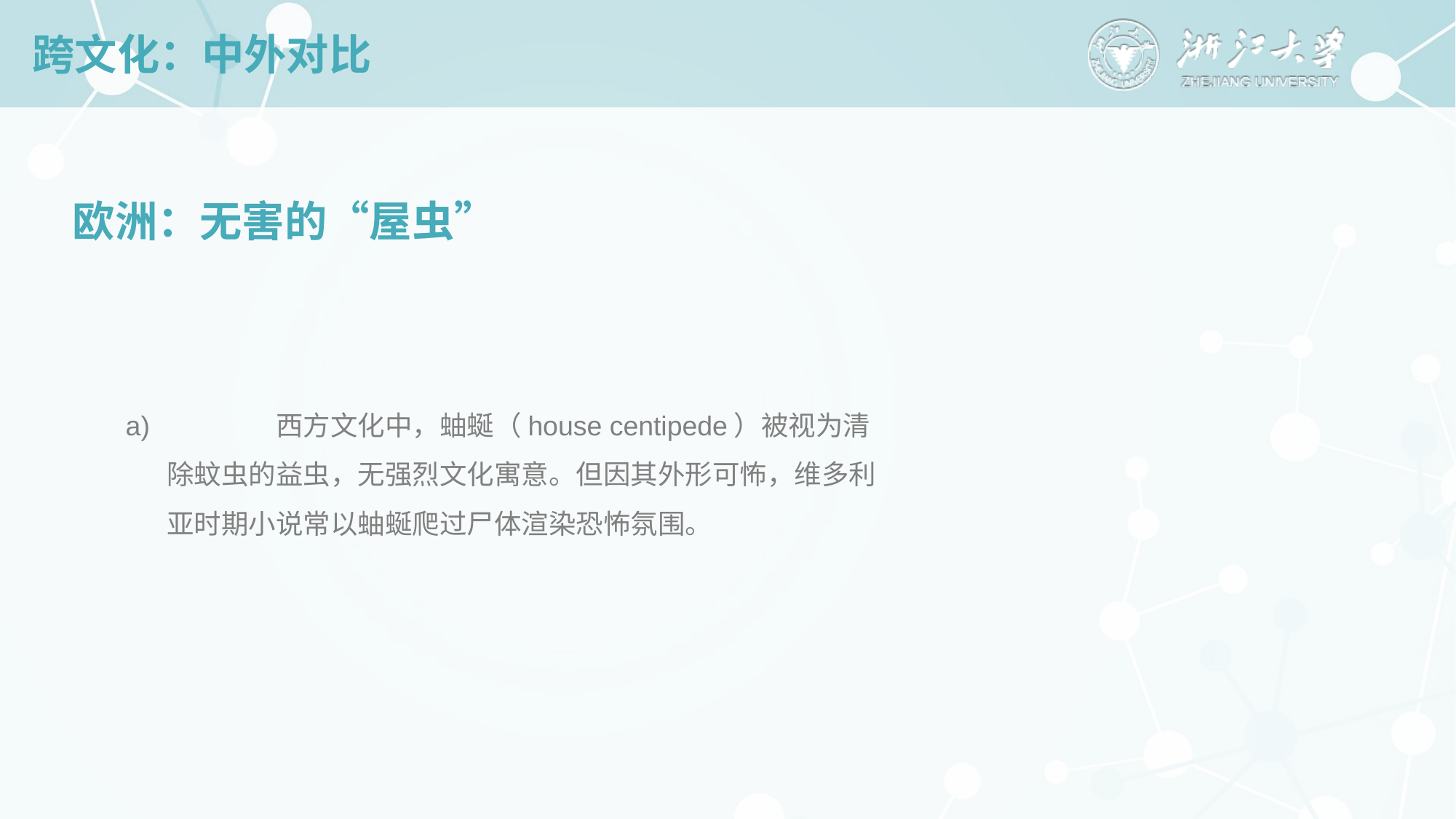

# 跨文化：中外对比
欧洲：无害的“屋虫”

 	西方文化中，蚰蜒（house centipede）被视为清除蚊虫的益虫，无强烈文化寓意。但因其外形可怖，维多利亚时期小说常以蚰蜒爬过尸体渲染恐怖氛围。